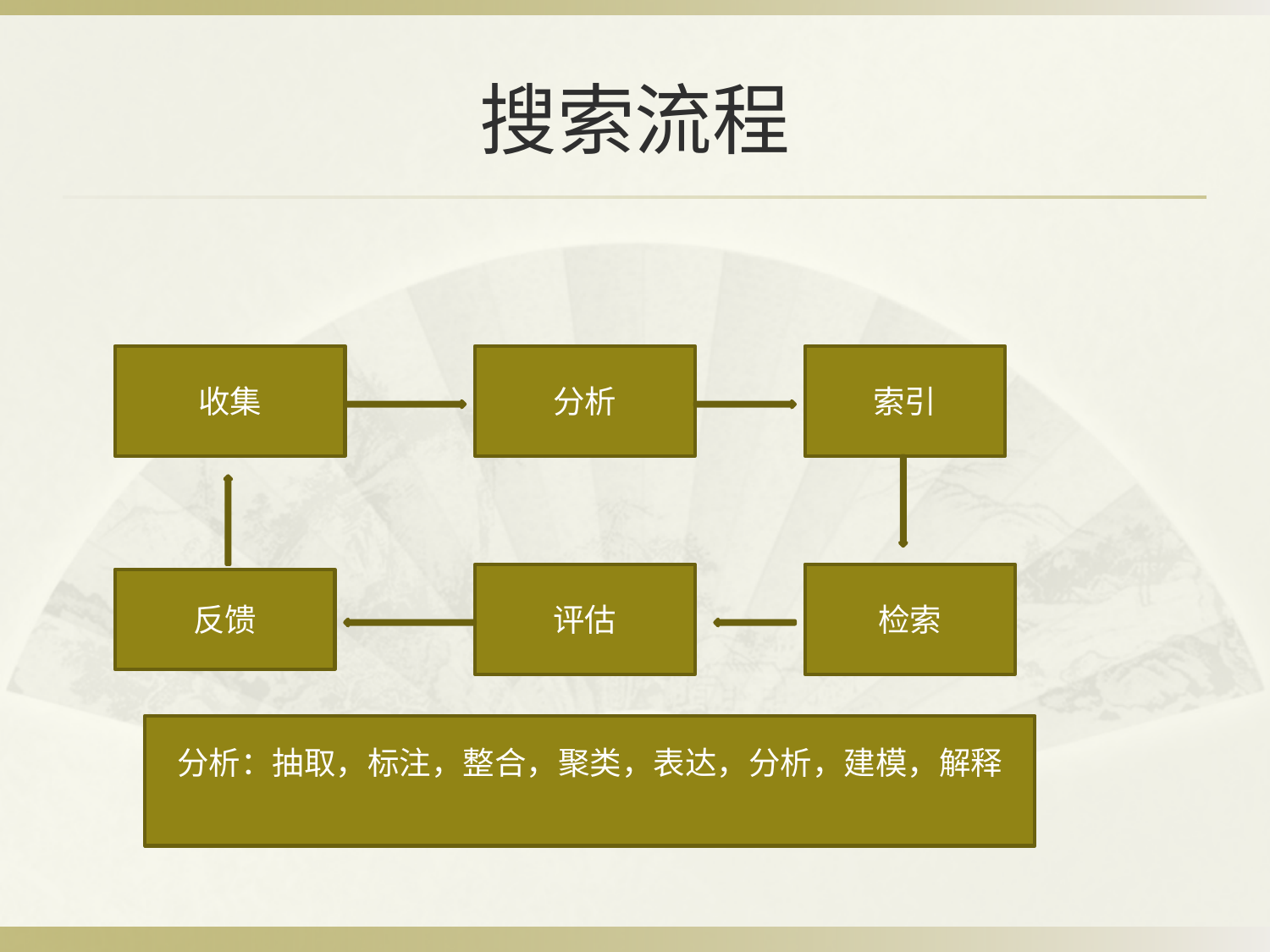

# 搜索流程

收集
分析
索引

评估
检索
反馈

分析：抽取，标注，整合，聚类，表达，分析，建模，解释